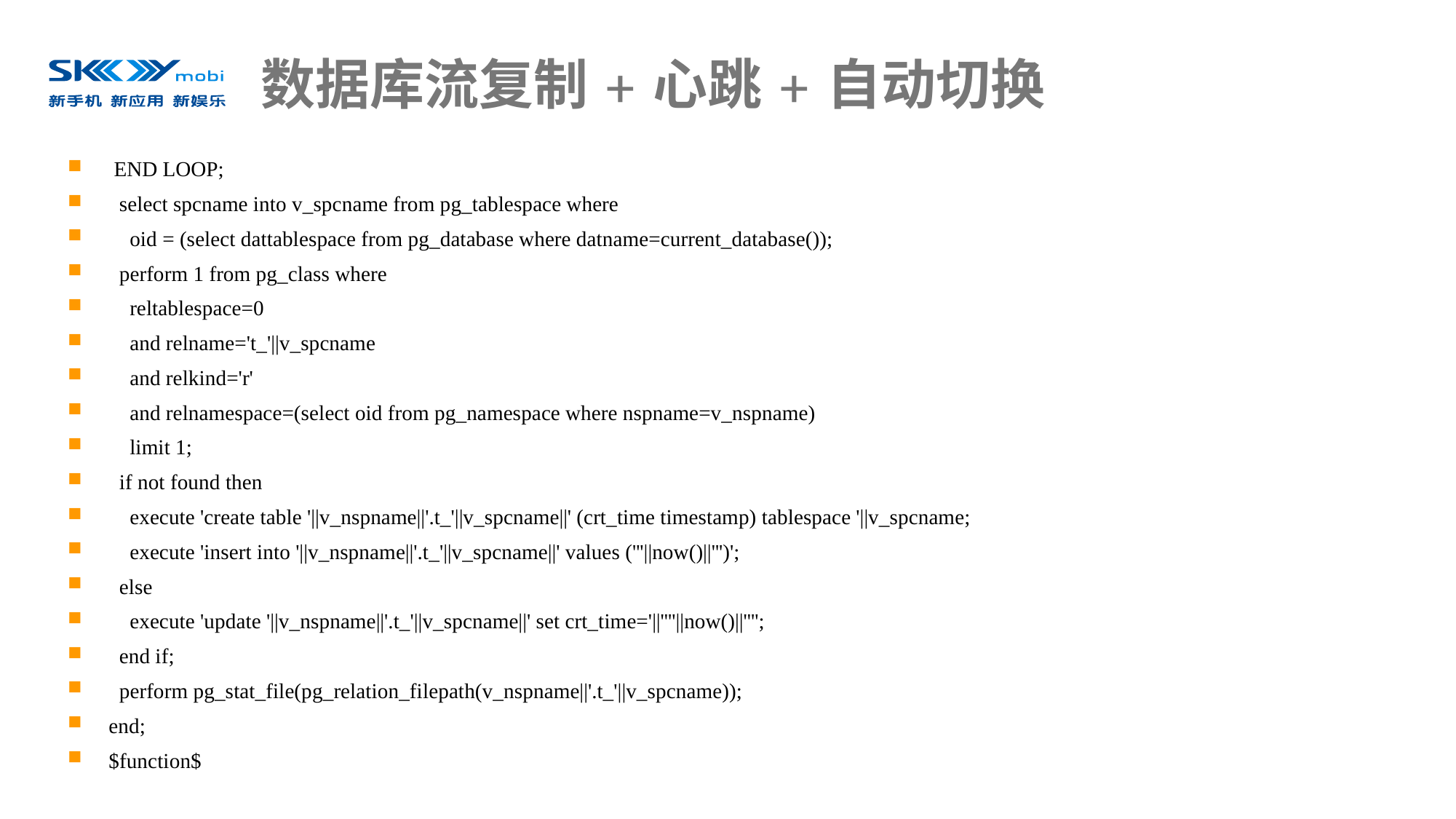

# 数据库流复制+心跳+自动切换
 END LOOP;
  select spcname into v_spcname from pg_tablespace where
    oid = (select dattablespace from pg_database where datname=current_database());
  perform 1 from pg_class where
    reltablespace=0
    and relname='t_'||v_spcname
    and relkind='r'
    and relnamespace=(select oid from pg_namespace where nspname=v_nspname)
    limit 1;
  if not found then
    execute 'create table '||v_nspname||'.t_'||v_spcname||' (crt_time timestamp) tablespace '||v_spcname;
    execute 'insert into '||v_nspname||'.t_'||v_spcname||' values ('''||now()||''')';
  else
    execute 'update '||v_nspname||'.t_'||v_spcname||' set crt_time='||''''||now()||'''';
  end if;
  perform pg_stat_file(pg_relation_filepath(v_nspname||'.t_'||v_spcname));
end;
$function$